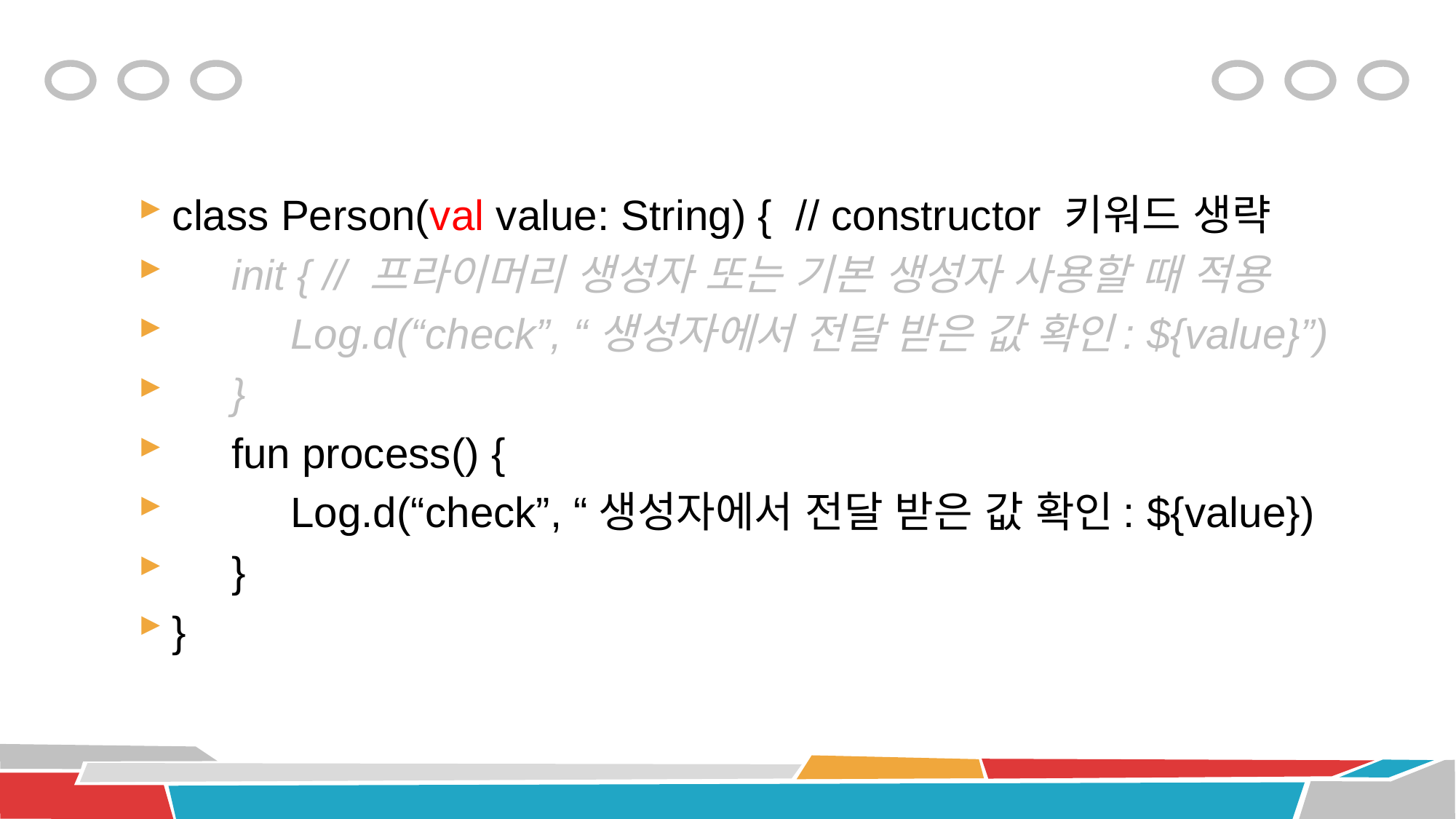

#
class Person(val value: String) {  // constructor 키워드 생략
     init { // 프라이머리 생성자 또는 기본 생성자 사용할 때 적용
          Log.d(“check”, “생성자에서 전달 받은 값 확인: ${value}”)
     }
     fun process() {
          Log.d(“check”, “생성자에서 전달 받은 값 확인: ${value})
     }
}